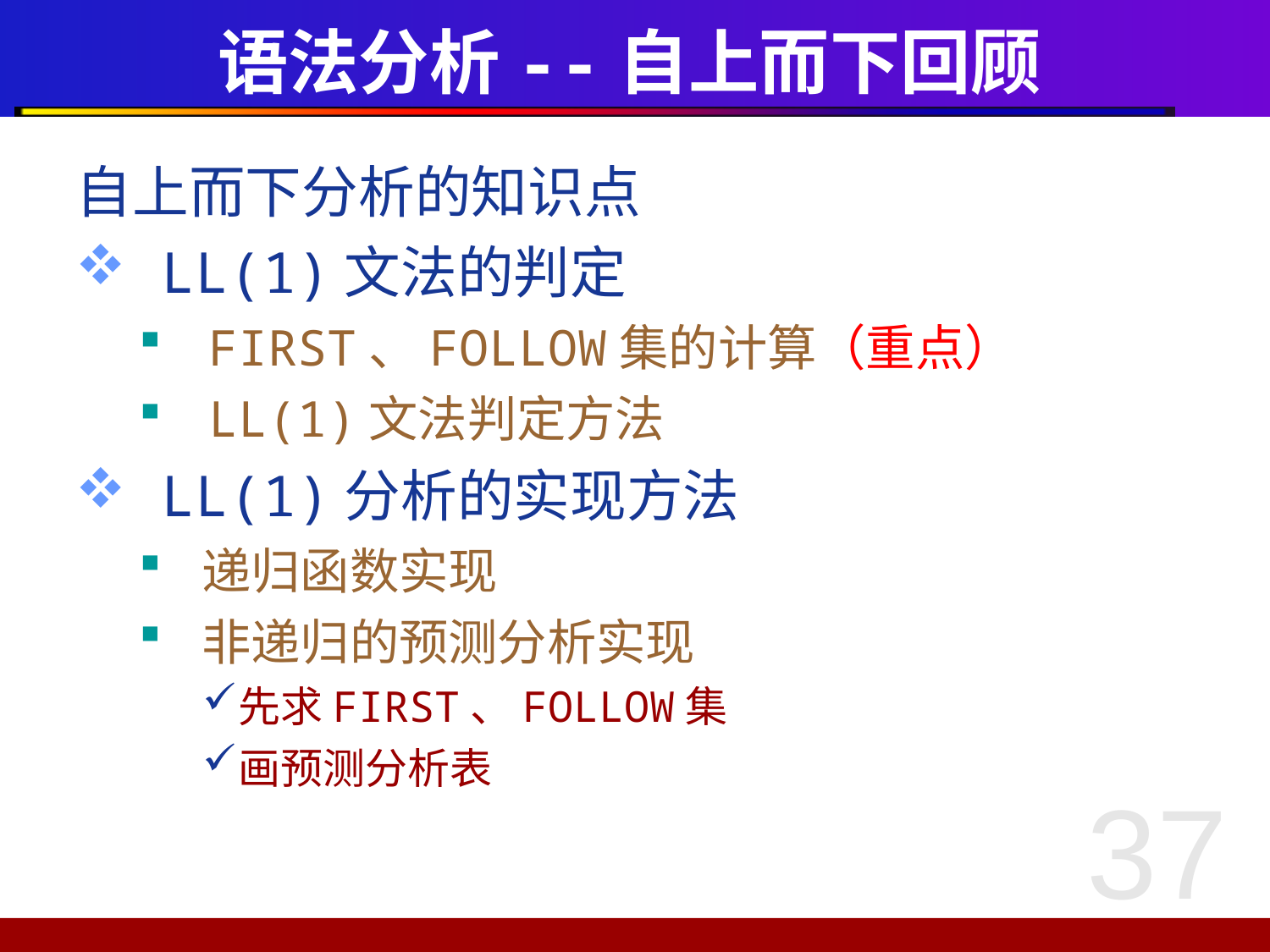

# 语法分析--自上而下回顾
自上而下分析的知识点
 LL(1)文法的判定
 FIRST、FOLLOW集的计算（重点）
 LL(1)文法判定方法
 LL(1)分析的实现方法
 递归函数实现
 非递归的预测分析实现
先求FIRST、FOLLOW集
画预测分析表
37